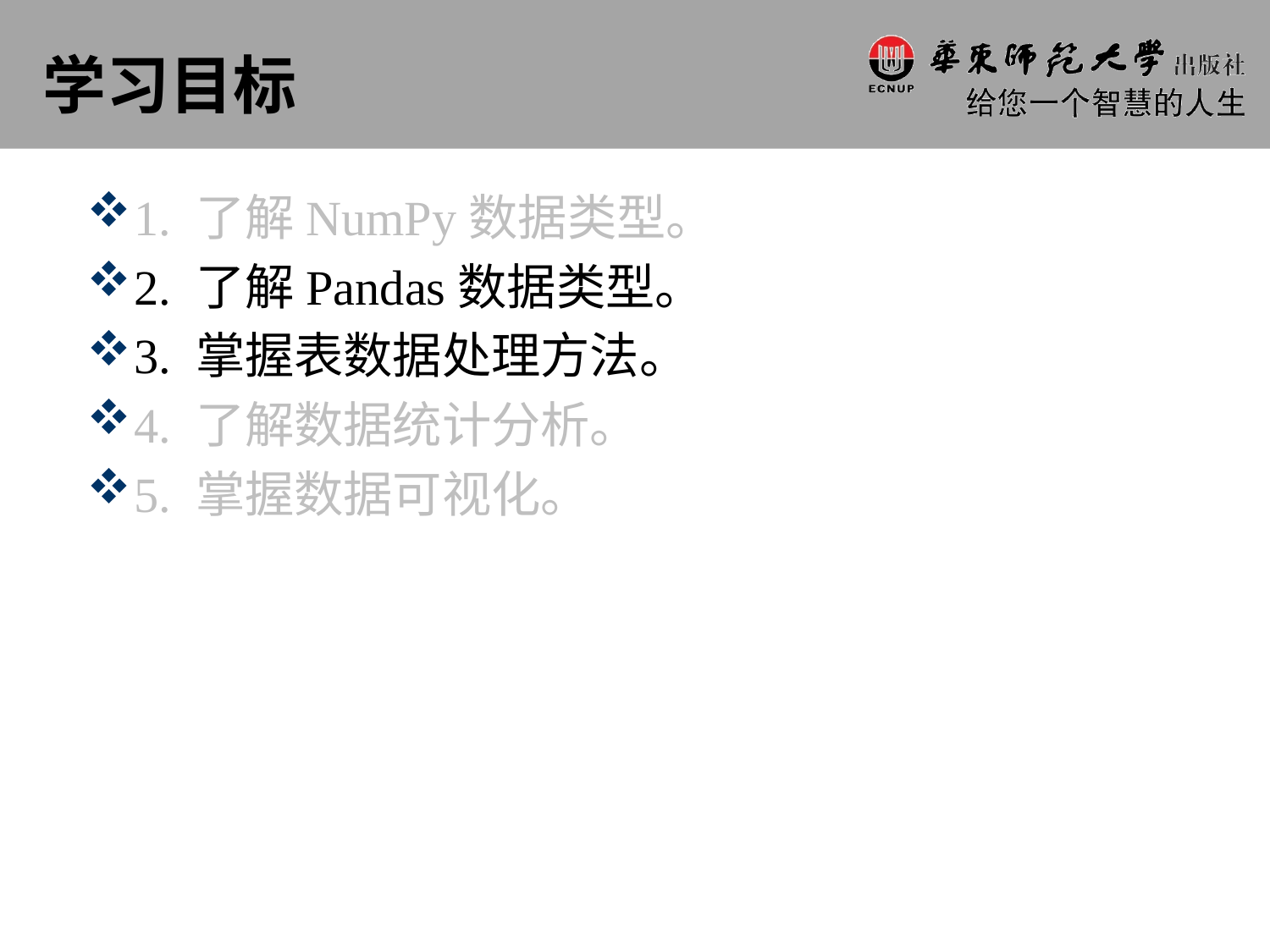

# 学习目标
1. 了解NumPy数据类型。
2. 了解Pandas数据类型。
3. 掌握表数据处理方法。
4. 了解数据统计分析。
5. 掌握数据可视化。